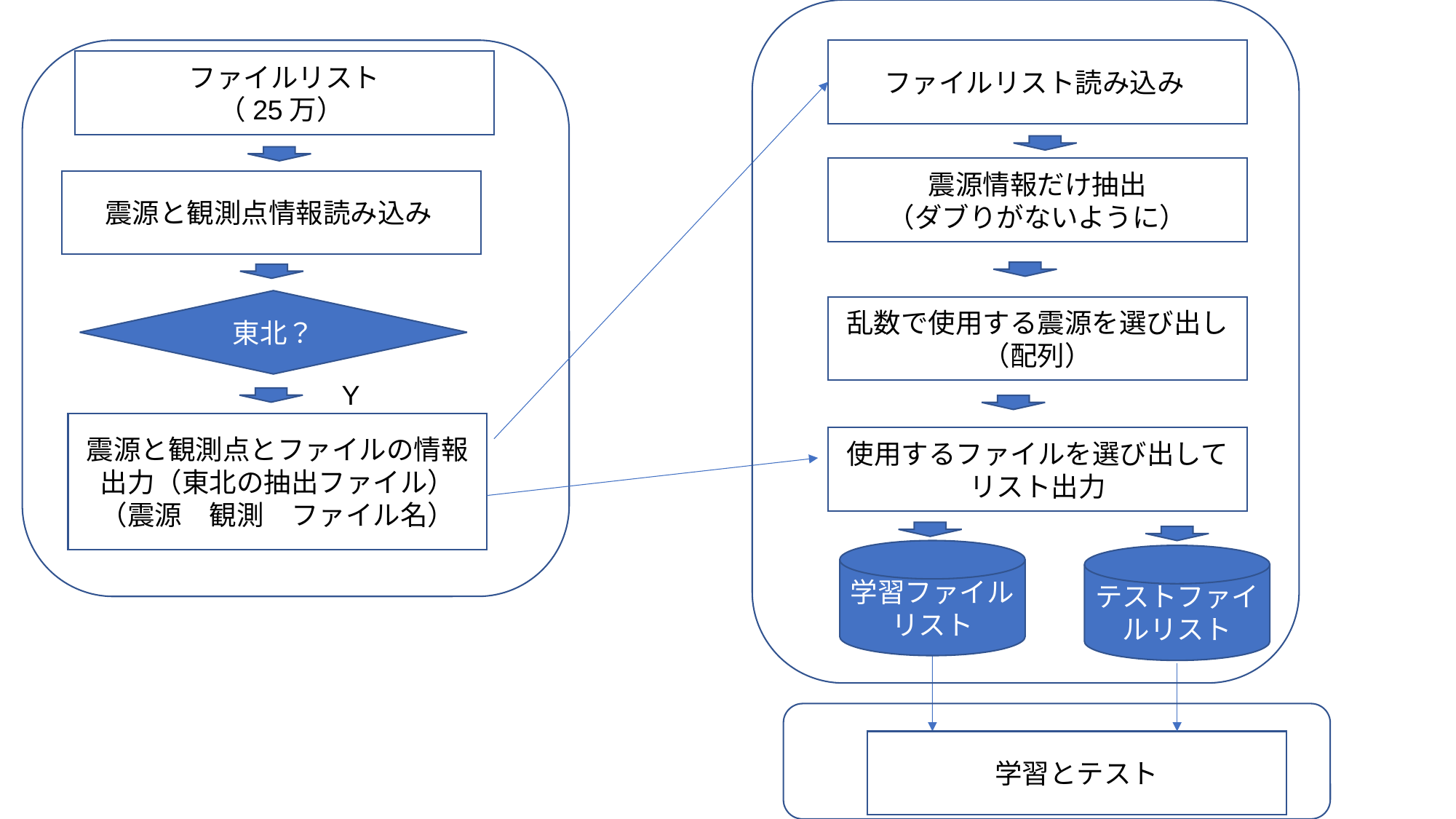

ファイルリスト読み込み
ファイルリスト
（25万）

震源情報だけ抽出
（ダブりがないように）
震源と観測点情報読み込み

東北？
乱数で使用する震源を選び出し
（配列）
Y

震源と観測点とファイルの情報出力（東北の抽出ファイル）
（震源　観測　ファイル名）
使用するファイルを選び出して
リスト出力

学習ファイルリスト
テストファイルリスト

学習とテスト